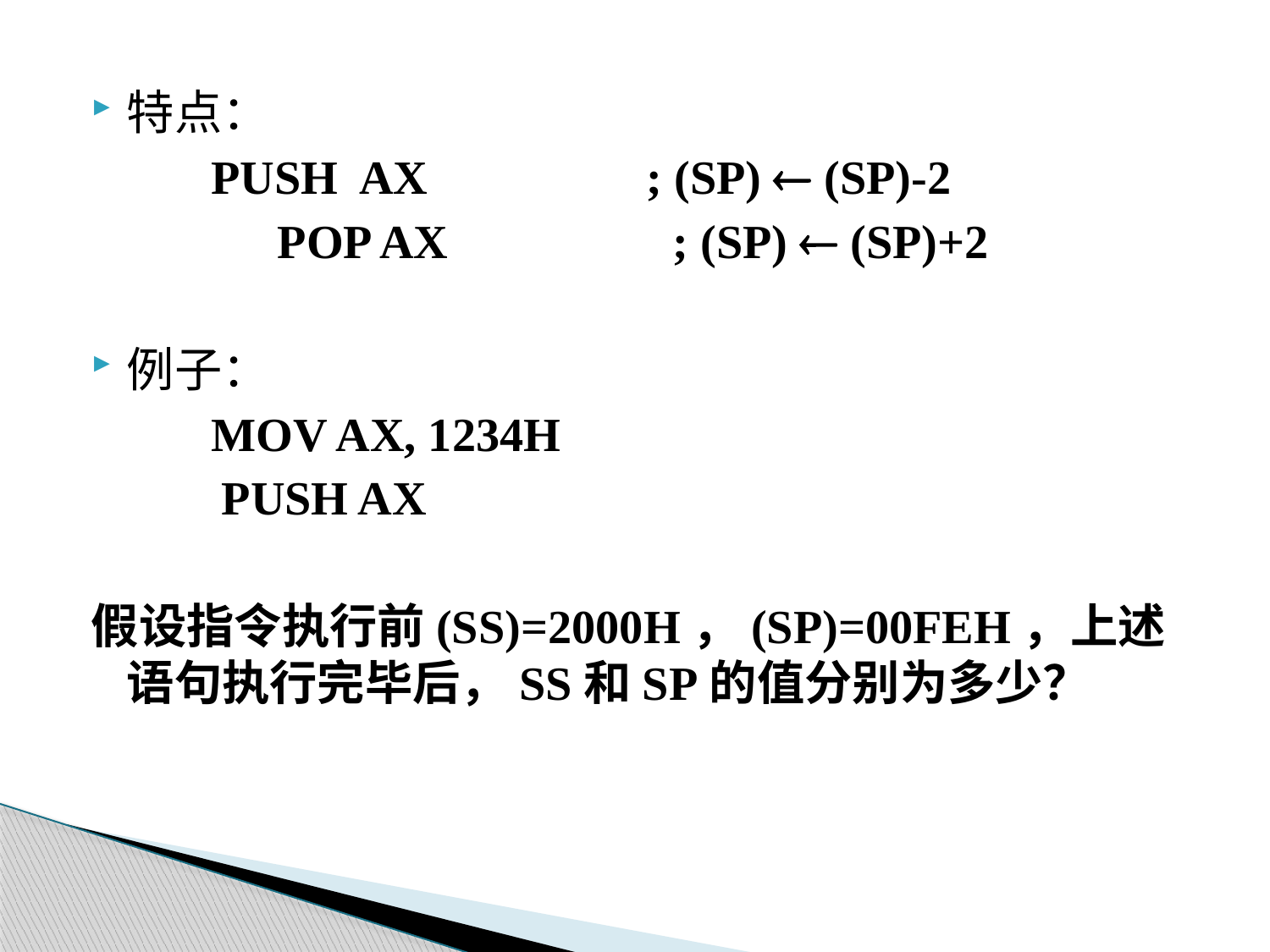

特点：
         PUSH  AX		 ; (SP) ← (SP)-2
		  POP AX                   ; (SP) ← (SP)+2

例子：
         MOV AX, 1234H
           PUSH AX

假设指令执行前(SS)=2000H，(SP)=00FEH，上述语句执行完毕后，SS和SP的值分别为多少？